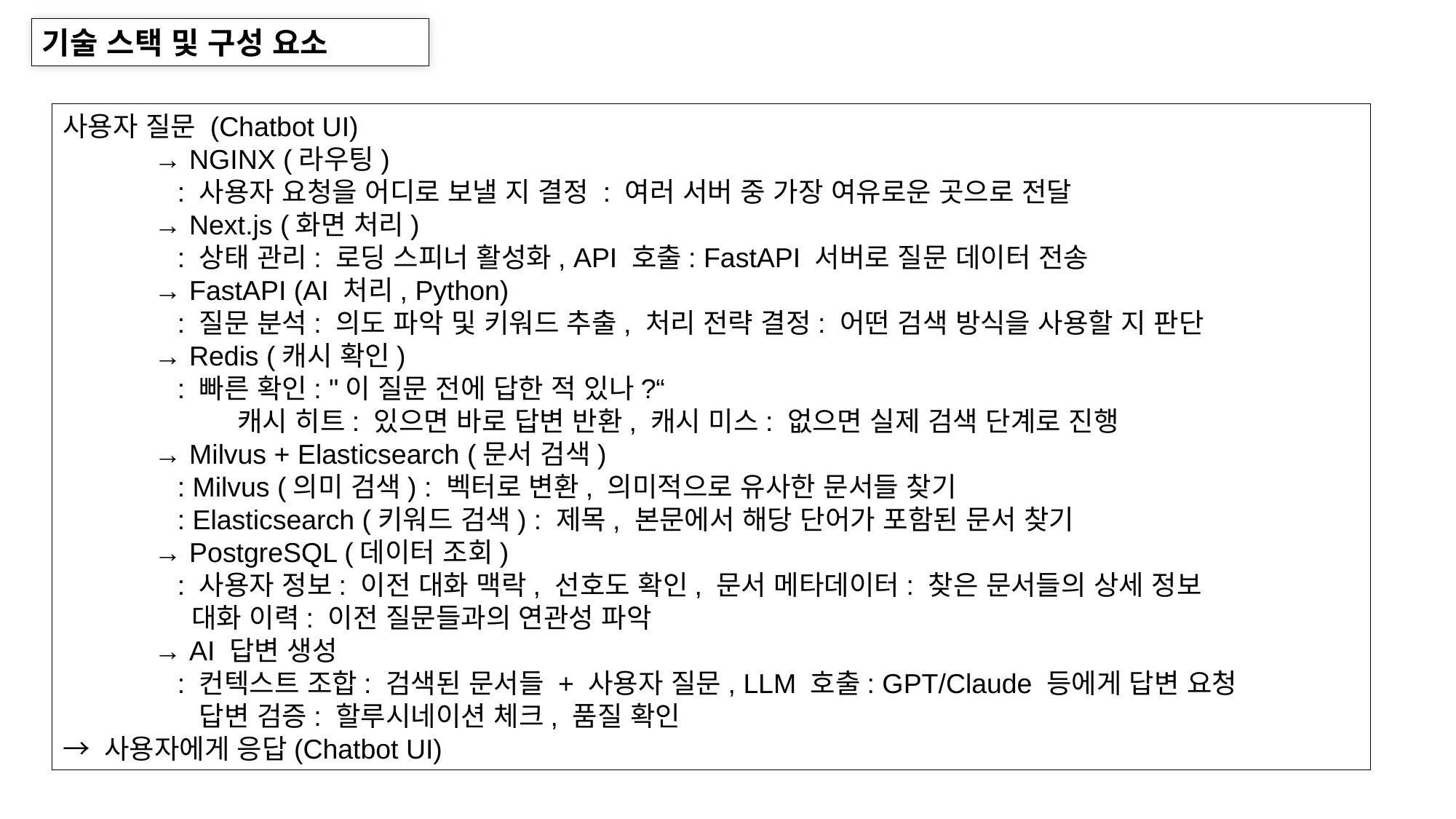

기술 스택 및 구성 요소
사용자 질문 (Chatbot UI)
            → NGINX (라우팅)
               : 사용자 요청을 어디로 보낼 지 결정 : 여러 서버 중 가장 여유로운 곳으로 전달
            → Next.js (화면 처리)
               : 상태 관리: 로딩 스피너 활성화, API 호출: FastAPI 서버로 질문 데이터 전송
            → FastAPI (AI 처리, Python)
               : 질문 분석: 의도 파악 및 키워드 추출, 처리 전략 결정: 어떤 검색 방식을 사용할 지 판단
            → Redis (캐시 확인)
               : 빠른 확인: "이 질문 전에 답한 적 있나?“
                      캐시 히트: 있으면 바로 답변 반환, 캐시 미스: 없으면 실제 검색 단계로 진행
            → Milvus + Elasticsearch (문서 검색)
               : Milvus (의미 검색) : 벡터로 변환, 의미적으로 유사한 문서들 찾기
               : Elasticsearch (키워드 검색) : 제목, 본문에서 해당 단어가 포함된 문서 찾기
            → PostgreSQL (데이터 조회)
               : 사용자 정보: 이전 대화 맥락, 선호도 확인, 문서 메타데이터: 찾은 문서들의 상세 정보
                대화 이력: 이전 질문들과의 연관성 파악
            → AI 답변 생성
               : 컨텍스트 조합: 검색된 문서들 + 사용자 질문, LLM 호출: GPT/Claude 등에게 답변 요청
                 답변 검증: 할루시네이션 체크, 품질 확인
→ 사용자에게 응답(Chatbot UI)